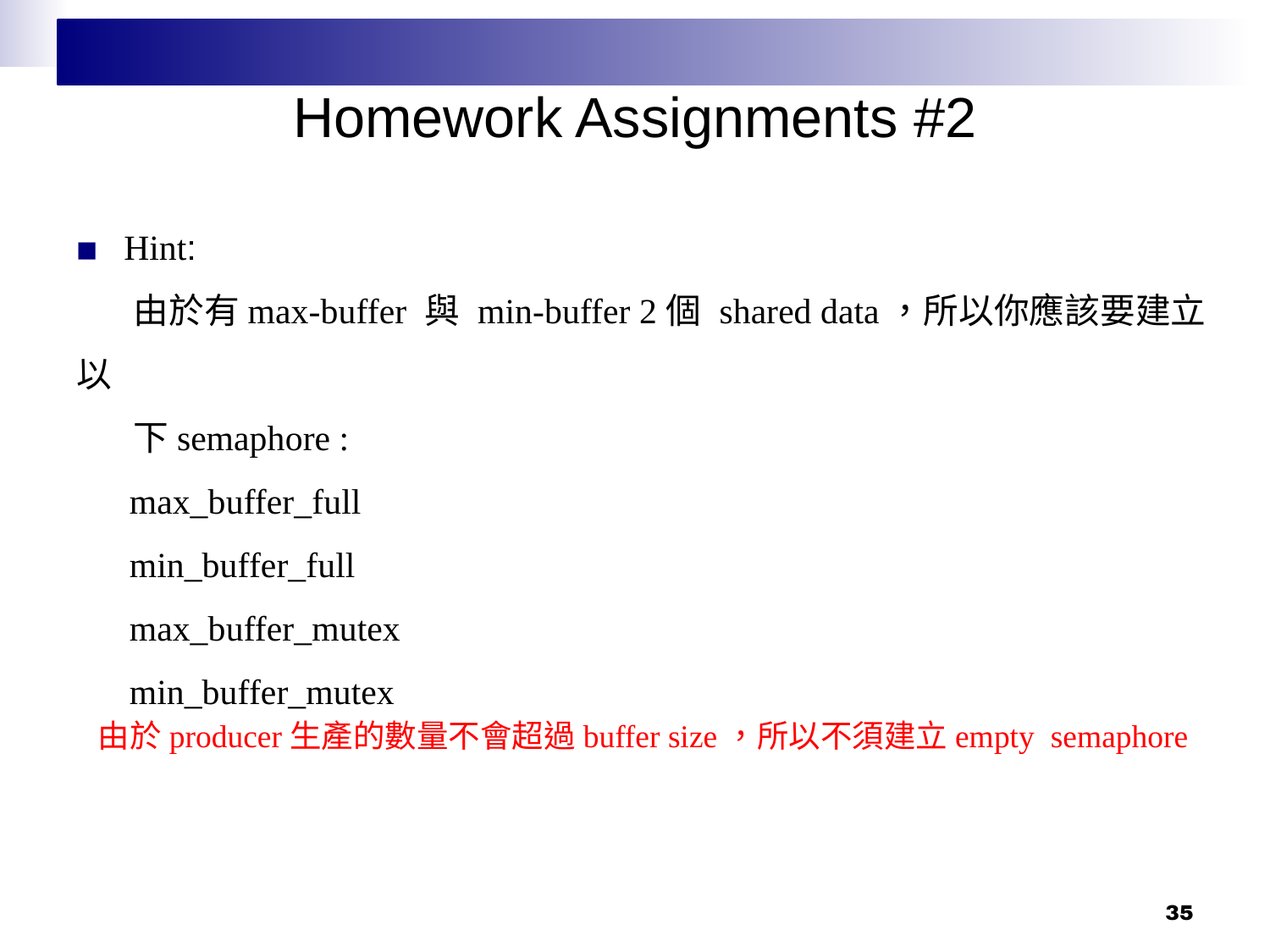

# Homework Assignments #2
Hint:
     由於有max-buffer 與 min-buffer 2個 shared data，所以你應該要建立以
     下semaphore :
      max_buffer_full
      min_buffer_full
      max_buffer_mutex
      min_buffer_mutex

由於producer生產的數量不會超過buffer size，所以不須建立empty  semaphore

35